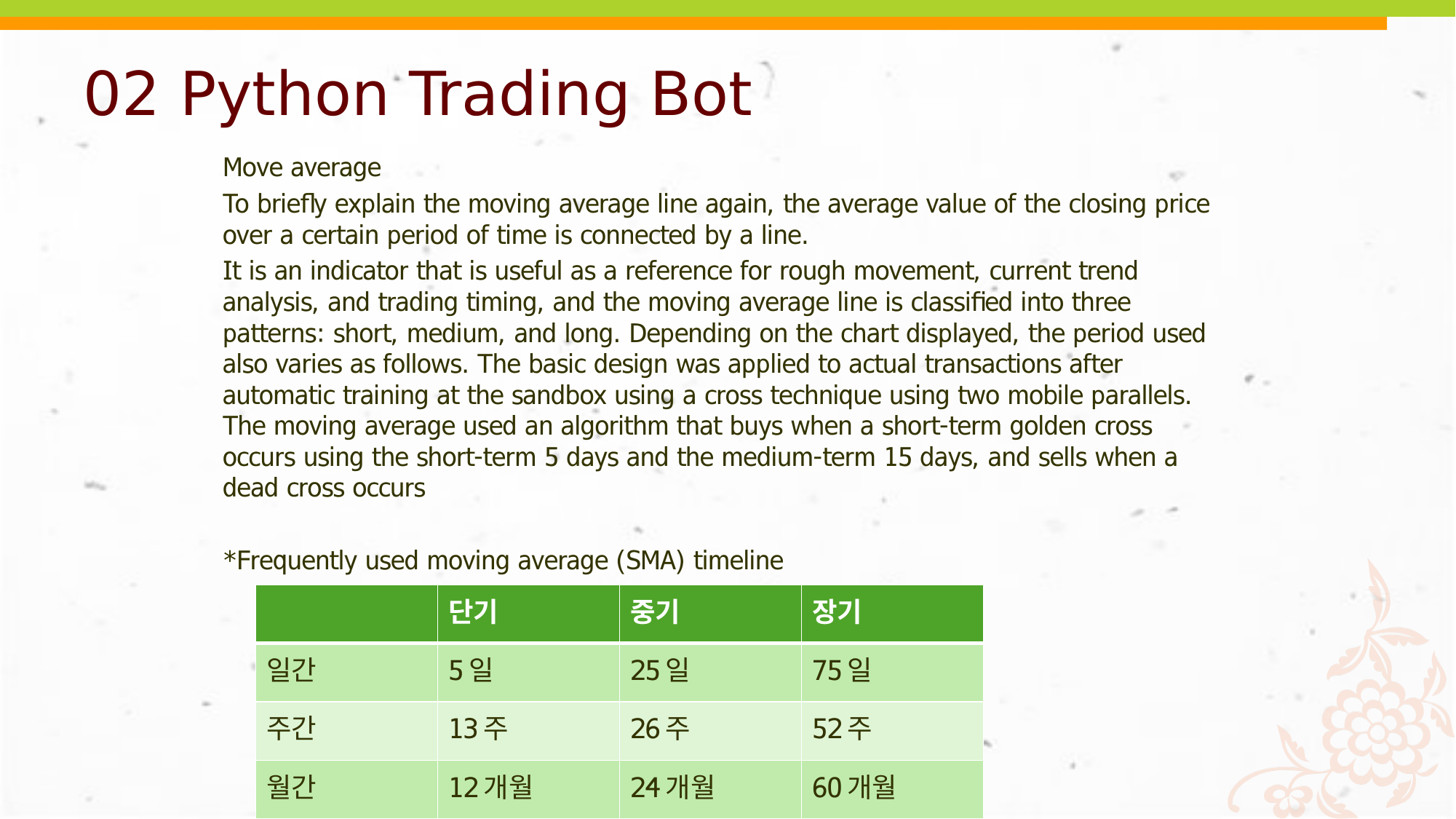

# 02 Python Trading Bot
Move average
To briefly explain the moving average line again, the average value of the closing price over a certain period of time is connected by a line.
It is an indicator that is useful as a reference for rough movement, current trend analysis, and trading timing, and the moving average line is classified into three patterns: short, medium, and long. Depending on the chart displayed, the period used also varies as follows. The basic design was applied to actual transactions after automatic training at the sandbox using a cross technique using two mobile parallels. The moving average used an algorithm that buys when a short-term golden cross occurs using the short-term 5 days and the medium-term 15 days, and sells when a dead cross occurs

*Frequently used moving average (SMA) timeline

|  | 단기 | 중기 | 장기 |
| --- | --- | --- | --- |
| 일간 | 5일 | 25일 | 75일 |
| 주간 | 13주 | 26주 | 52주 |
| 월간 | 12개월 | 24개월 | 60개월 |